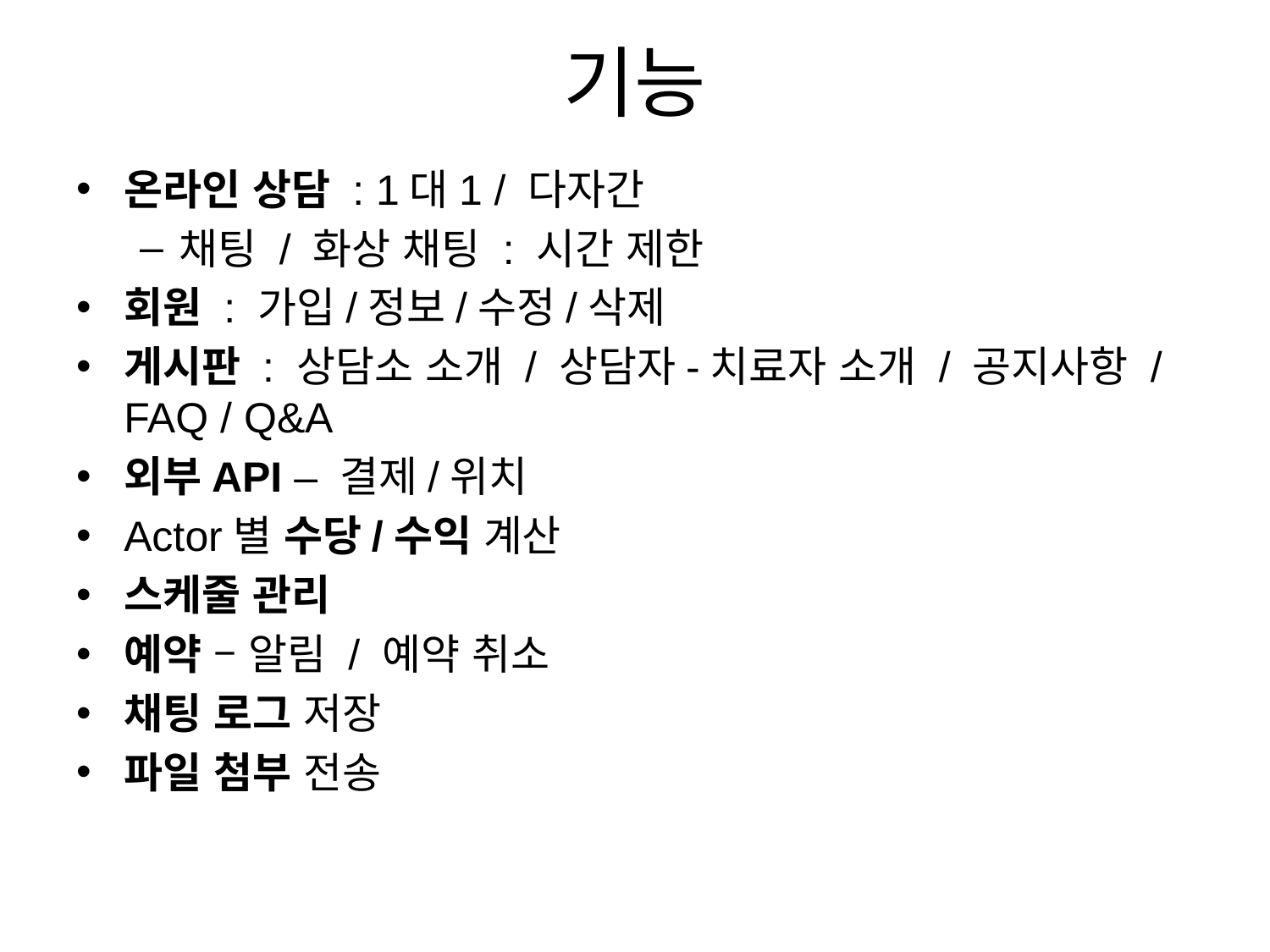

# 기능
온라인 상담 : 1대1 / 다자간
채팅 / 화상 채팅 : 시간 제한
회원 : 가입/정보/수정/삭제
게시판 : 상담소 소개 / 상담자-치료자 소개 / 공지사항 / FAQ / Q&A
외부API – 결제/위치
Actor별 수당/수익 계산
스케줄 관리
예약 – 알림 / 예약 취소
채팅 로그 저장
파일 첨부 전송